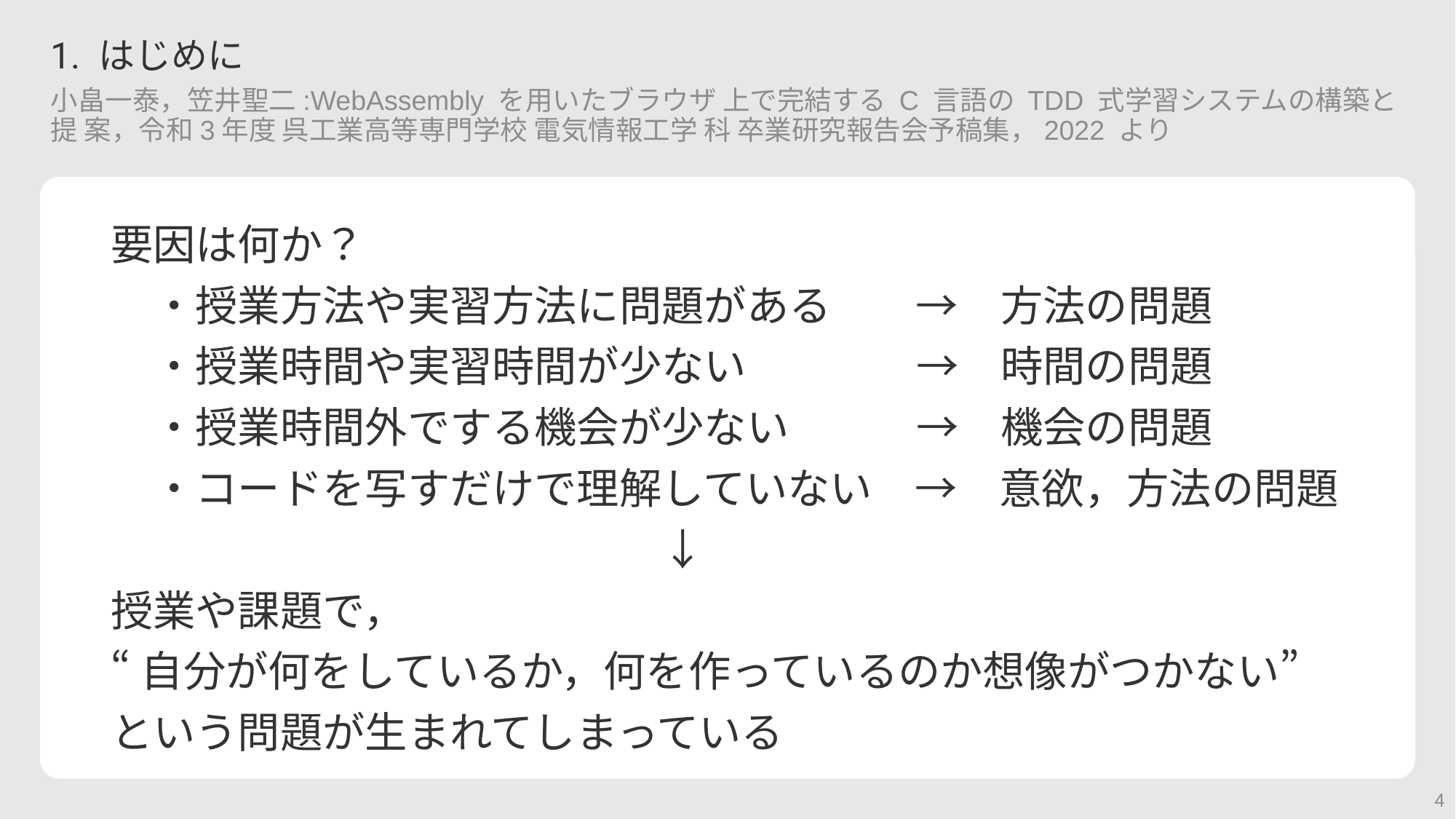

# 1. はじめに
小畠一泰，笠井聖二:WebAssembly を用いたブラウザ 上で完結する C 言語の TDD 式学習システムの構築と提 案，令和3年度 呉工業高等専門学校 電気情報工学 科 卒業研究報告会予稿集，2022 より
要因は何か？
　・授業方法や実習方法に問題がある　　→　方法の問題
　・授業時間や実習時間が少ない　　　　→　時間の問題
　・授業時間外でする機会が少ない　　　→　機会の問題
　・コードを写すだけで理解していない　→　意欲，方法の問題
　　　　　　　　　　　　　↓
授業や課題で，
“自分が何をしているか，何を作っているのか想像がつかない”
という問題が生まれてしまっている
4